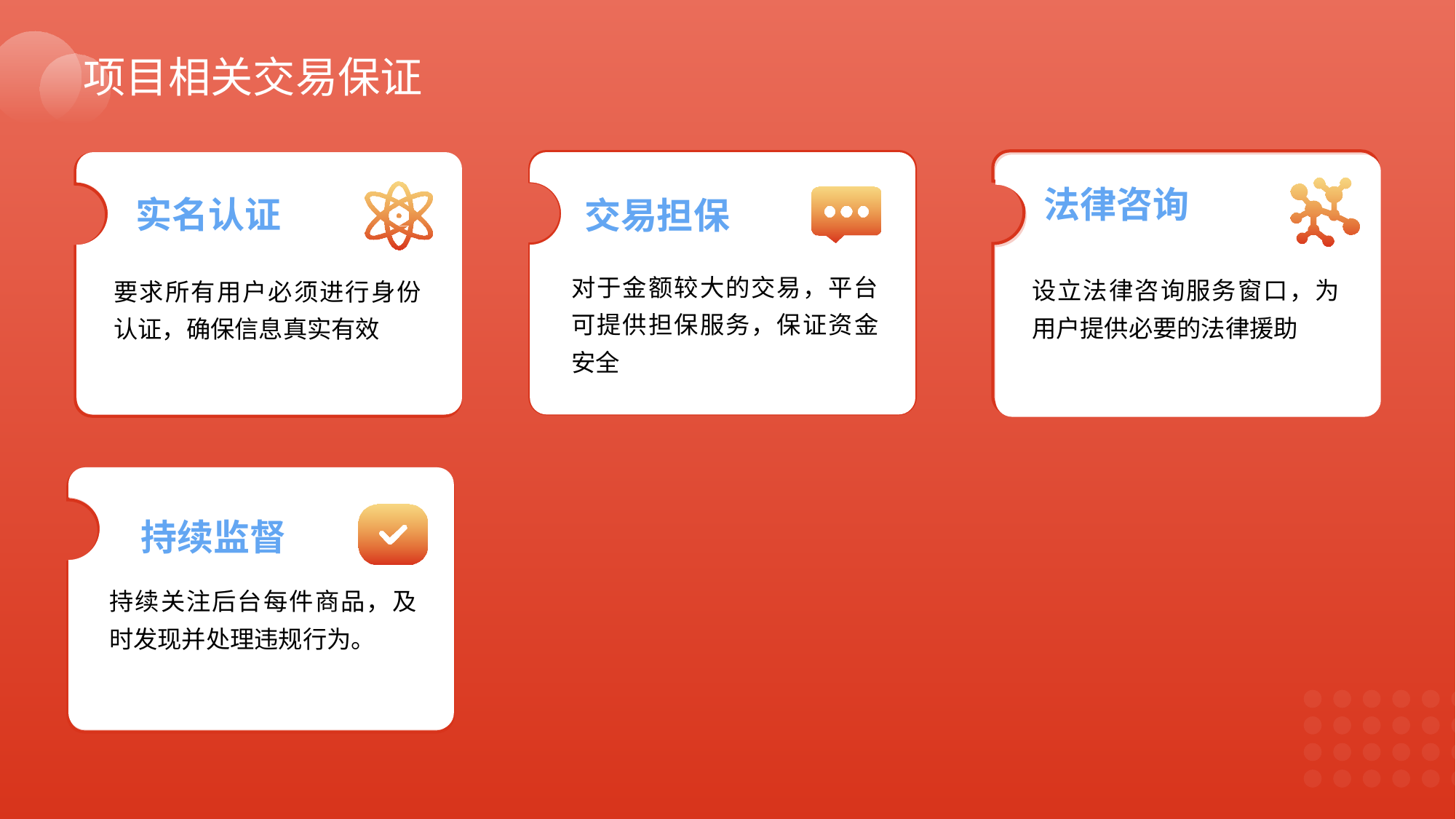

项目相关交易保证

法律咨询

实名认证
交易担保

对于金额较大的交易，平台可提供担保服务，保证资金安全
设立法律咨询服务窗口，为用户提供必要的法律援助
要求所有用户必须进行身份认证，确保信息真实有效

持续监督
持续关注后台每件商品，及时发现并处理违规行为。